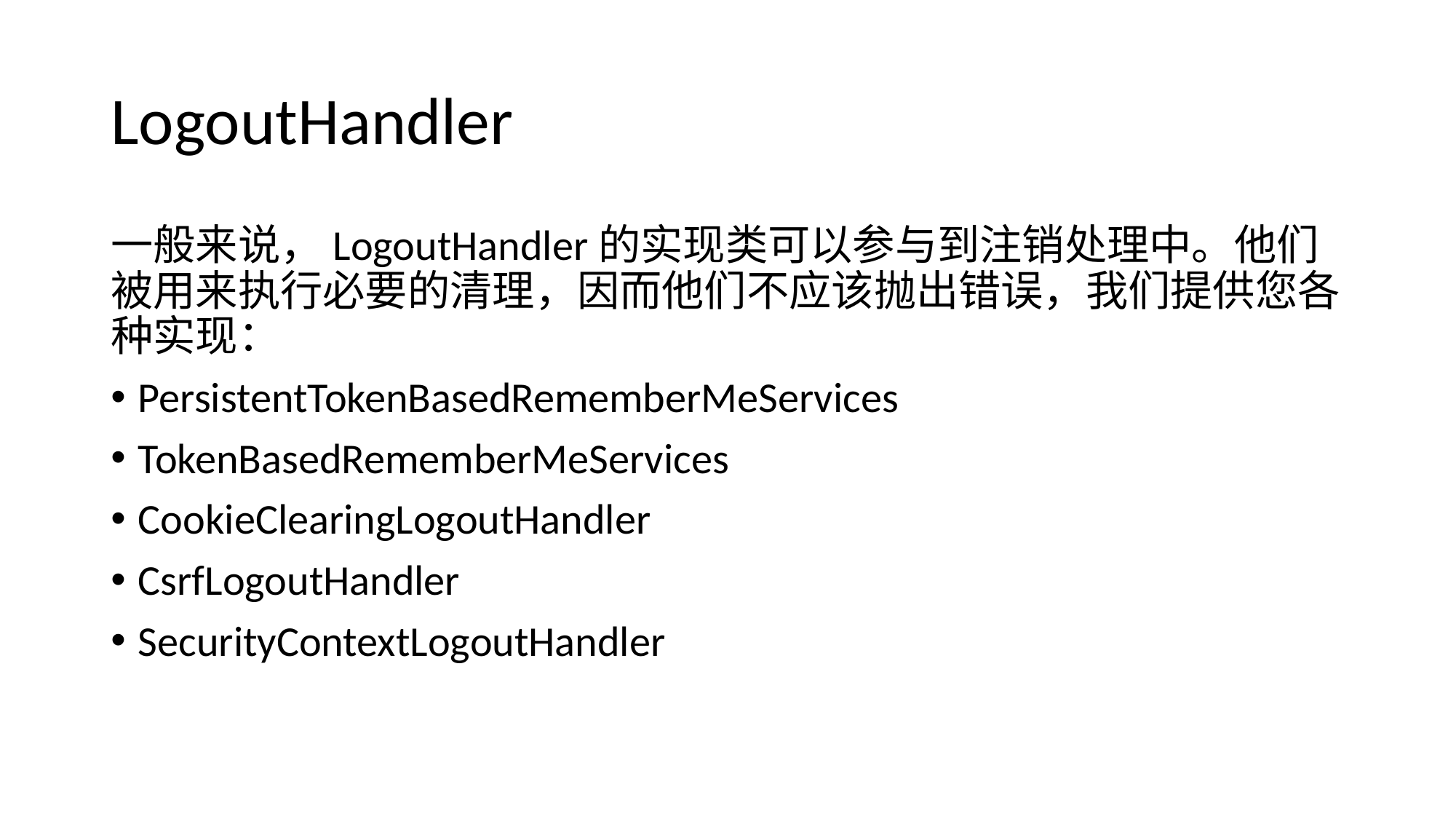

# LogoutHandler
一般来说，LogoutHandler的实现类可以参与到注销处理中。他们被用来执行必要的清理，因而他们不应该抛出错误，我们提供您各种实现：
PersistentTokenBasedRememberMeServices
TokenBasedRememberMeServices
CookieClearingLogoutHandler
CsrfLogoutHandler
SecurityContextLogoutHandler